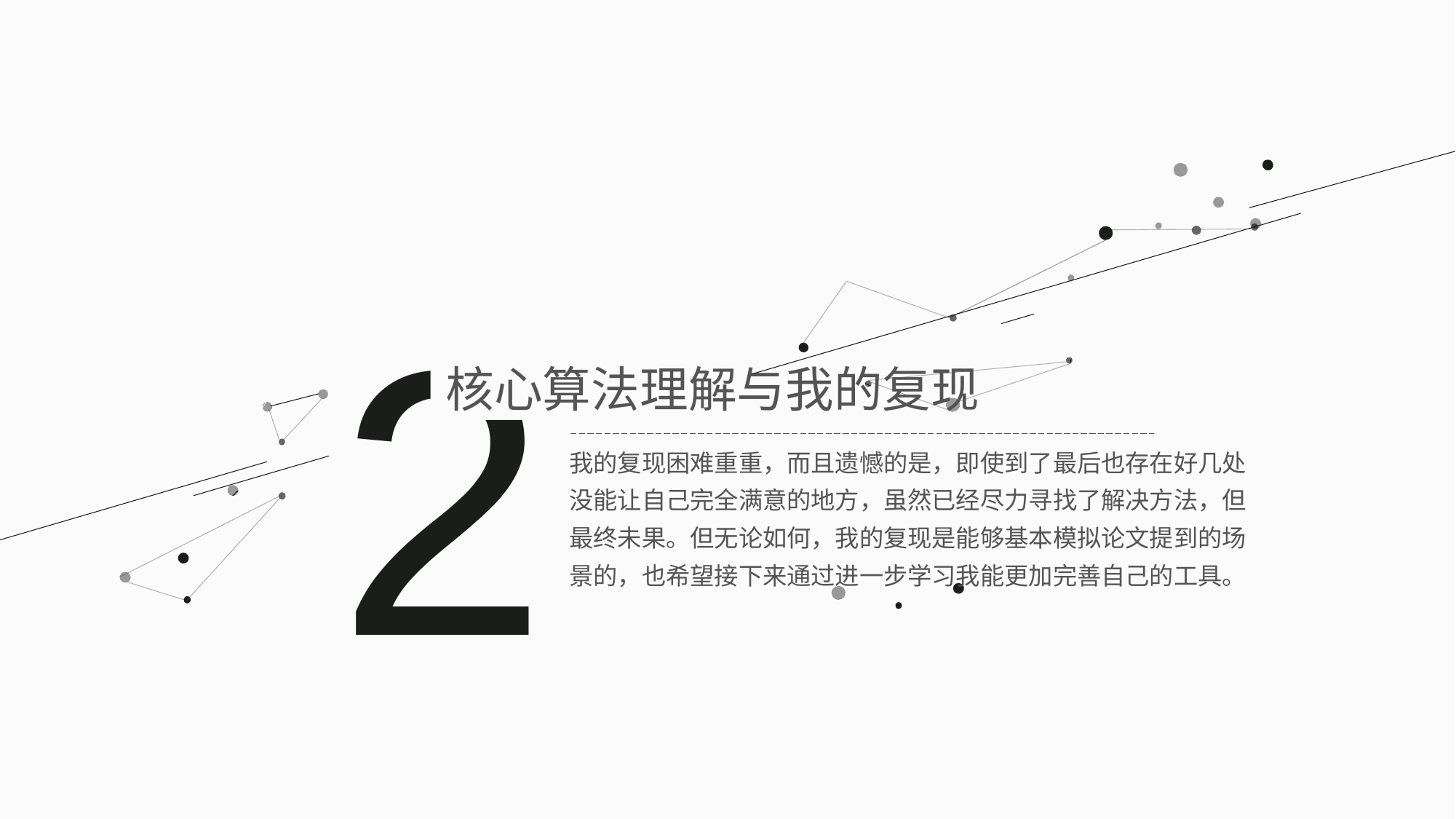

2

核心算法理解与我的复现

我的复现困难重重，而且遗憾的是，即使到了最后也存在好几处没能让自己完全满意的地方，虽然已经尽力寻找了解决方法，但最终未果。但无论如何，我的复现是能够基本模拟论文提到的场景的，也希望接下来通过进一步学习我能更加完善自己的工具。